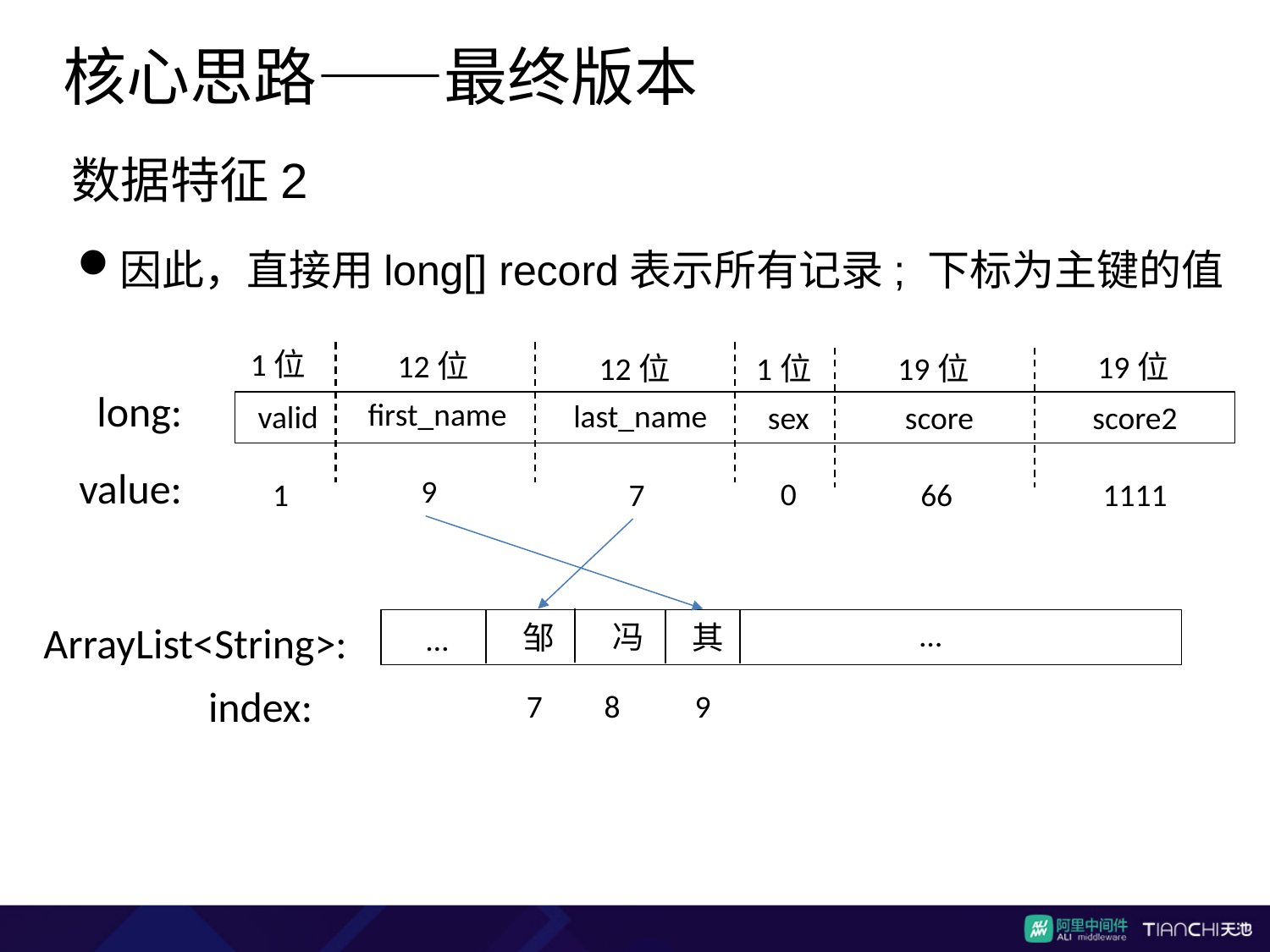

核心思路——最终版本
数据特征2
因此，直接用long[] record表示所有记录; 下标为主键的值
1位
12位
19位
1位
19位
12位
long:
 first_name
 last_name
 valid

 sex
 score
score2
value:
 9
 0
 1
 7
 66
 1111
 …
ArrayList<String>:

 冯
其
 邹
 …
index:
 7
8
9